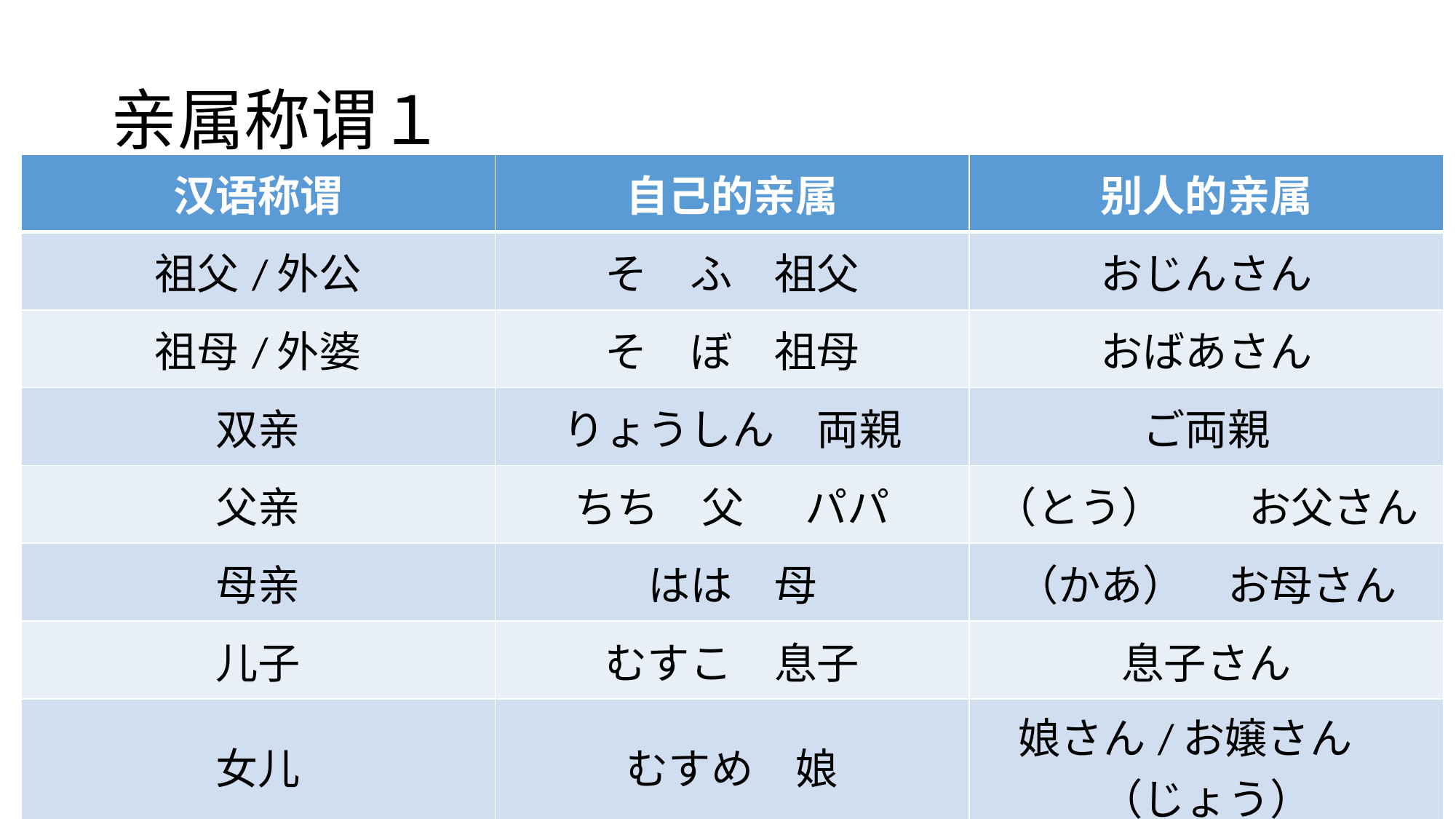

# 亲属称谓１
| 汉语称谓 | 自己的亲属 | 别人的亲属 |
| --- | --- | --- |
| 祖父/外公 | そ　ふ　祖父 | おじんさん |
| 祖母/外婆 | そ　ぼ　祖母 | おばあさん |
| 双亲 | りょうしん　両親 | ご両親 |
| 父亲 | ちち　父 　パパ | （とう）　　お父さん |
| 母亲 | はは　母 | （かあ）　お母さん |
| 儿子 | むすこ　息子 | 息子さん |
| 女儿 | むすめ　娘 | 娘さん/お嬢さん　（じょう） |